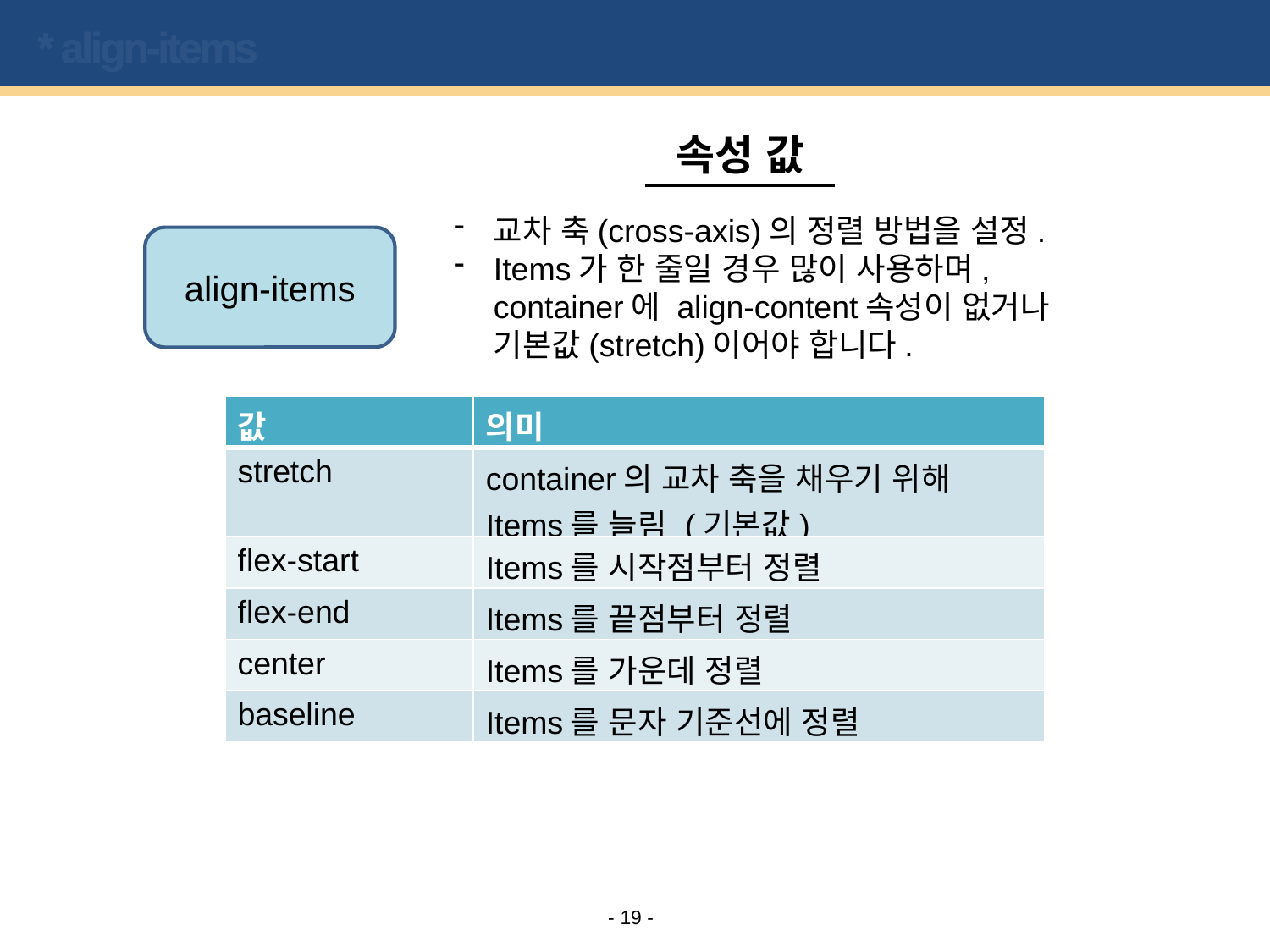

# * align-items
속성 값
교차 축(cross-axis)의 정렬 방법을 설정.
Items가 한 줄일 경우 많이 사용하며, container에 align-content속성이 없거나 기본값(stretch)이어야 합니다.
align-items
| 값 | 의미 |
| --- | --- |
| stretch | container의 교차 축을 채우기 위해 Items를 늘림 (기본값) |
| flex-start | Items를 시작점부터 정렬 |
| flex-end | Items를 끝점부터 정렬 |
| center | Items를 가운데 정렬 |
| baseline | Items를 문자 기준선에 정렬 |